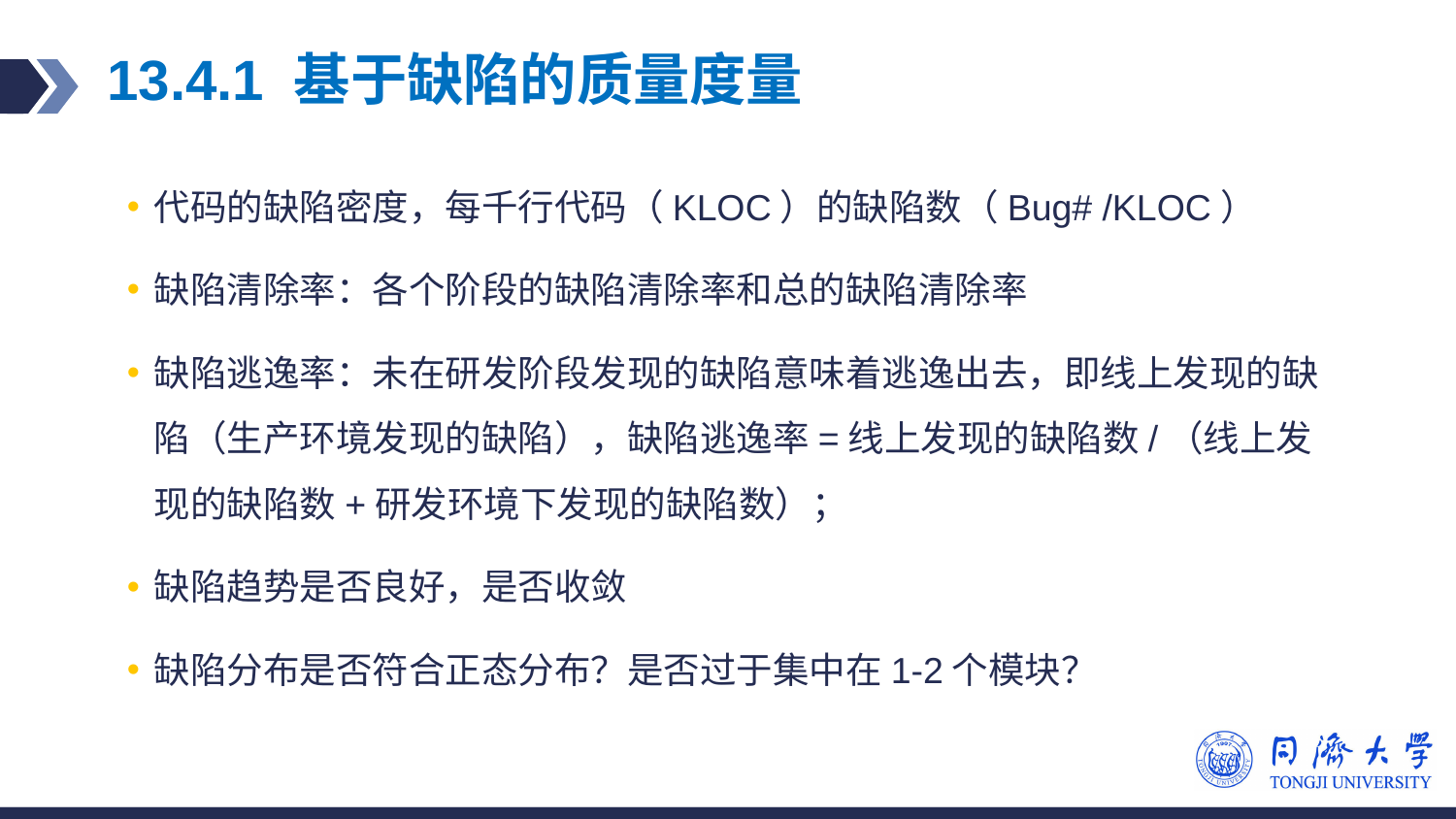

# 13.4.1 基于缺陷的质量度量
代码的缺陷密度，每千行代码（KLOC）的缺陷数（Bug# /KLOC）
缺陷清除率：各个阶段的缺陷清除率和总的缺陷清除率
缺陷逃逸率：未在研发阶段发现的缺陷意味着逃逸出去，即线上发现的缺陷（生产环境发现的缺陷），缺陷逃逸率=线上发现的缺陷数/（线上发现的缺陷数+研发环境下发现的缺陷数）；
缺陷趋势是否良好，是否收敛
缺陷分布是否符合正态分布？是否过于集中在1-2个模块？